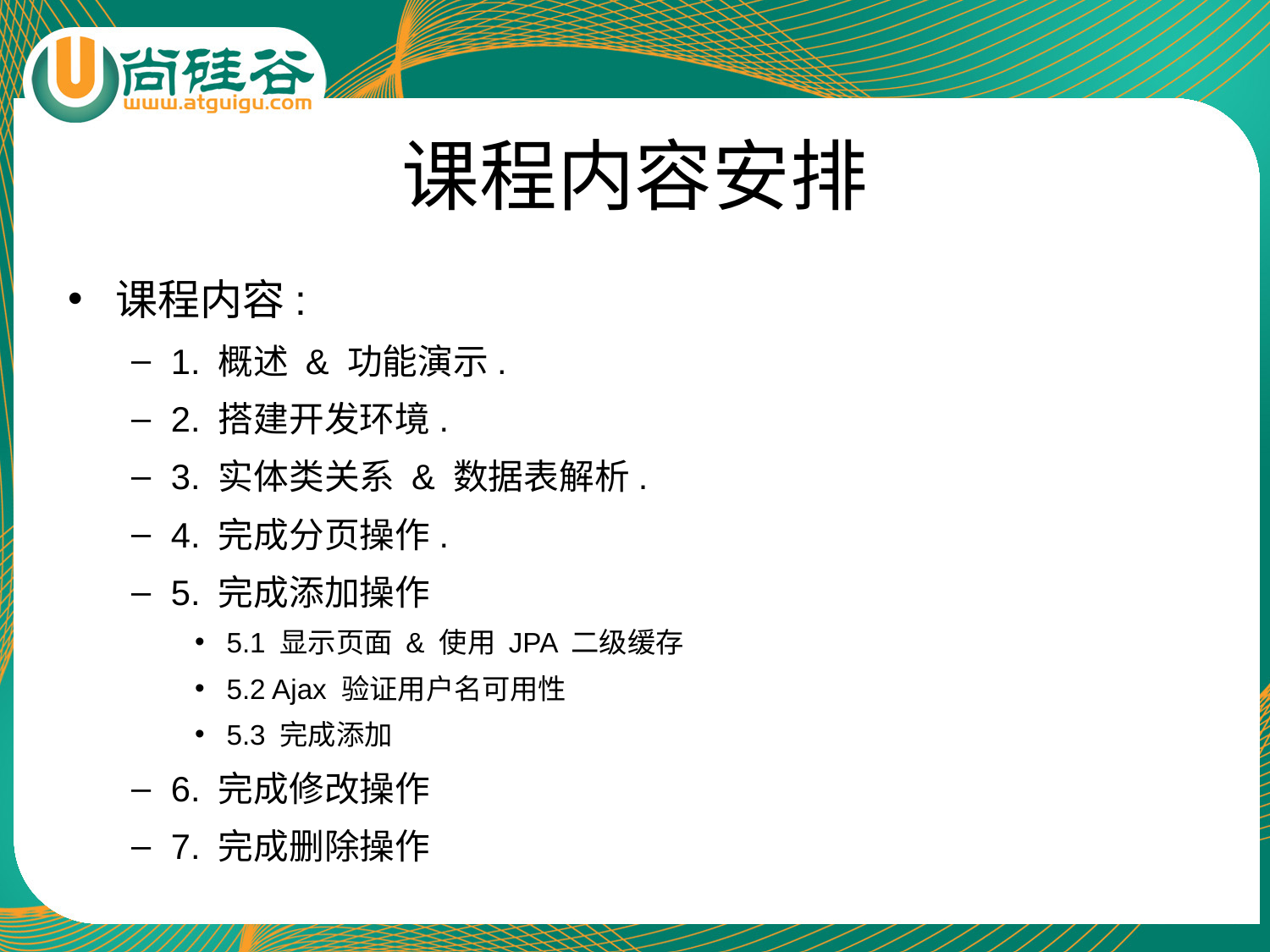

# 课程内容安排
课程内容:
1. 概述 & 功能演示.
2. 搭建开发环境.
3. 实体类关系 & 数据表解析.
4. 完成分页操作.
5. 完成添加操作
5.1 显示页面 & 使用 JPA 二级缓存
5.2 Ajax 验证用户名可用性
5.3 完成添加
6. 完成修改操作
7. 完成删除操作